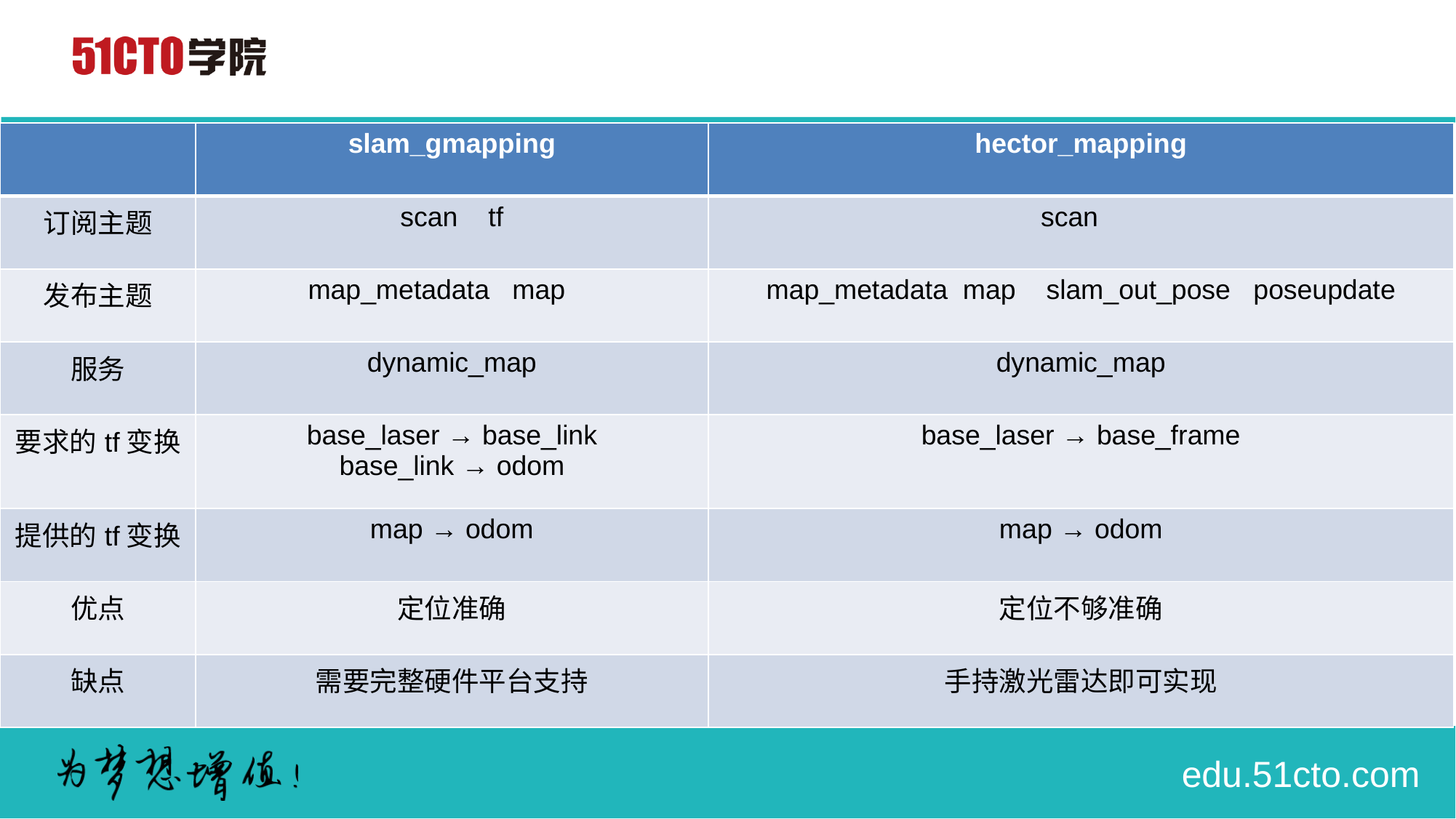

#
|  | slam\_gmapping | hector\_mapping |
| --- | --- | --- |
| 订阅主题 | scan tf | scan |
| 发布主题 | map\_metadata map | map\_metadata map slam\_out\_pose poseupdate |
| 服务 | dynamic\_map | dynamic\_map |
| 要求的tf变换 | base\_laser → base\_link base\_link → odom | base\_laser → base\_frame |
| 提供的tf变换 | map → odom | map → odom |
| 优点 | 定位准确 | 定位不够准确 |
| 缺点 | 需要完整硬件平台支持 | 手持激光雷达即可实现 |